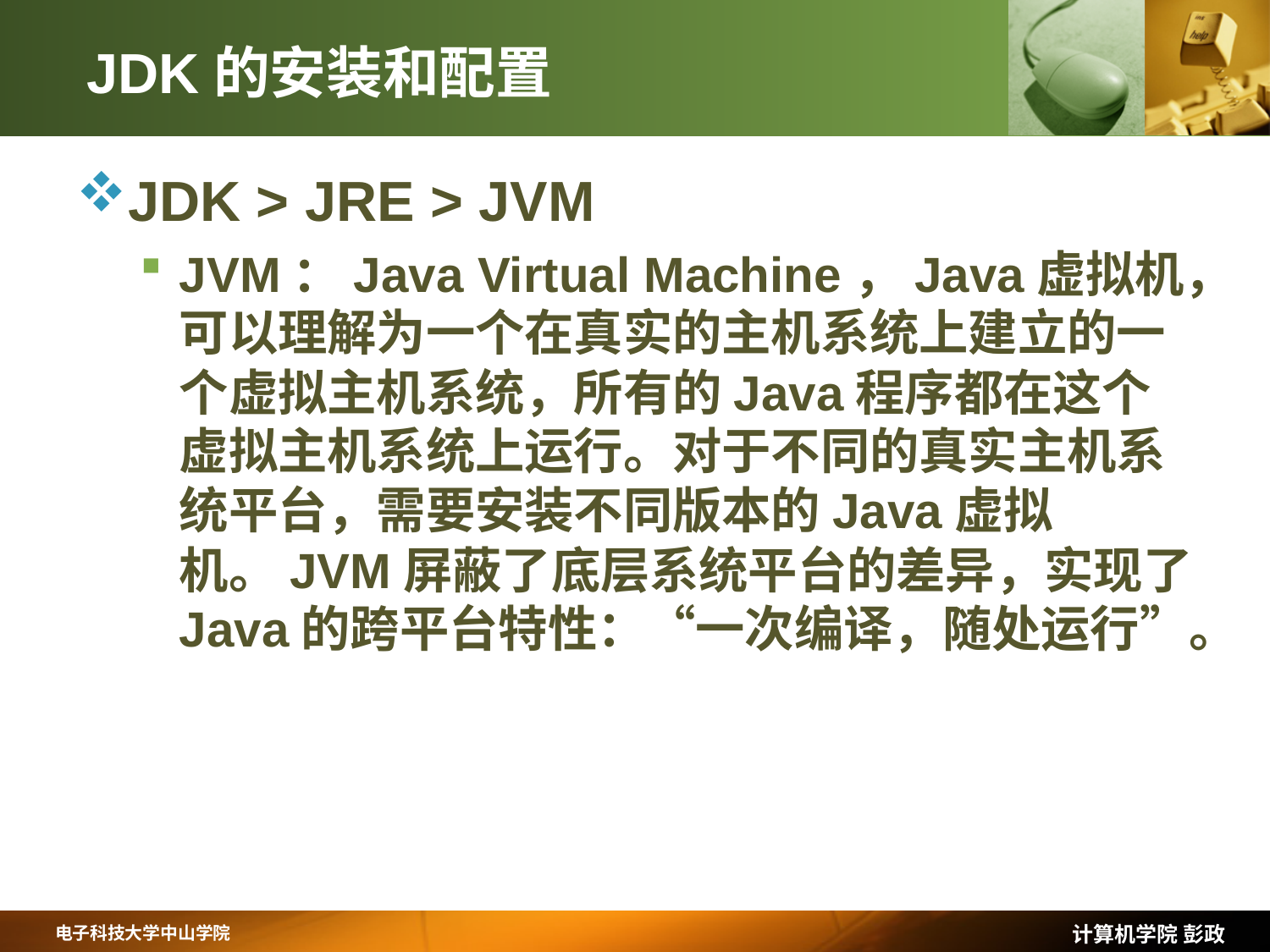

# JDK的安装和配置
JDK > JRE > JVM
JVM：Java Virtual Machine，Java虚拟机，可以理解为一个在真实的主机系统上建立的一个虚拟主机系统，所有的Java程序都在这个虚拟主机系统上运行。对于不同的真实主机系统平台，需要安装不同版本的Java虚拟机。JVM屏蔽了底层系统平台的差异，实现了Java的跨平台特性：“一次编译，随处运行”。
计算机学院 彭政
电子科技大学中山学院